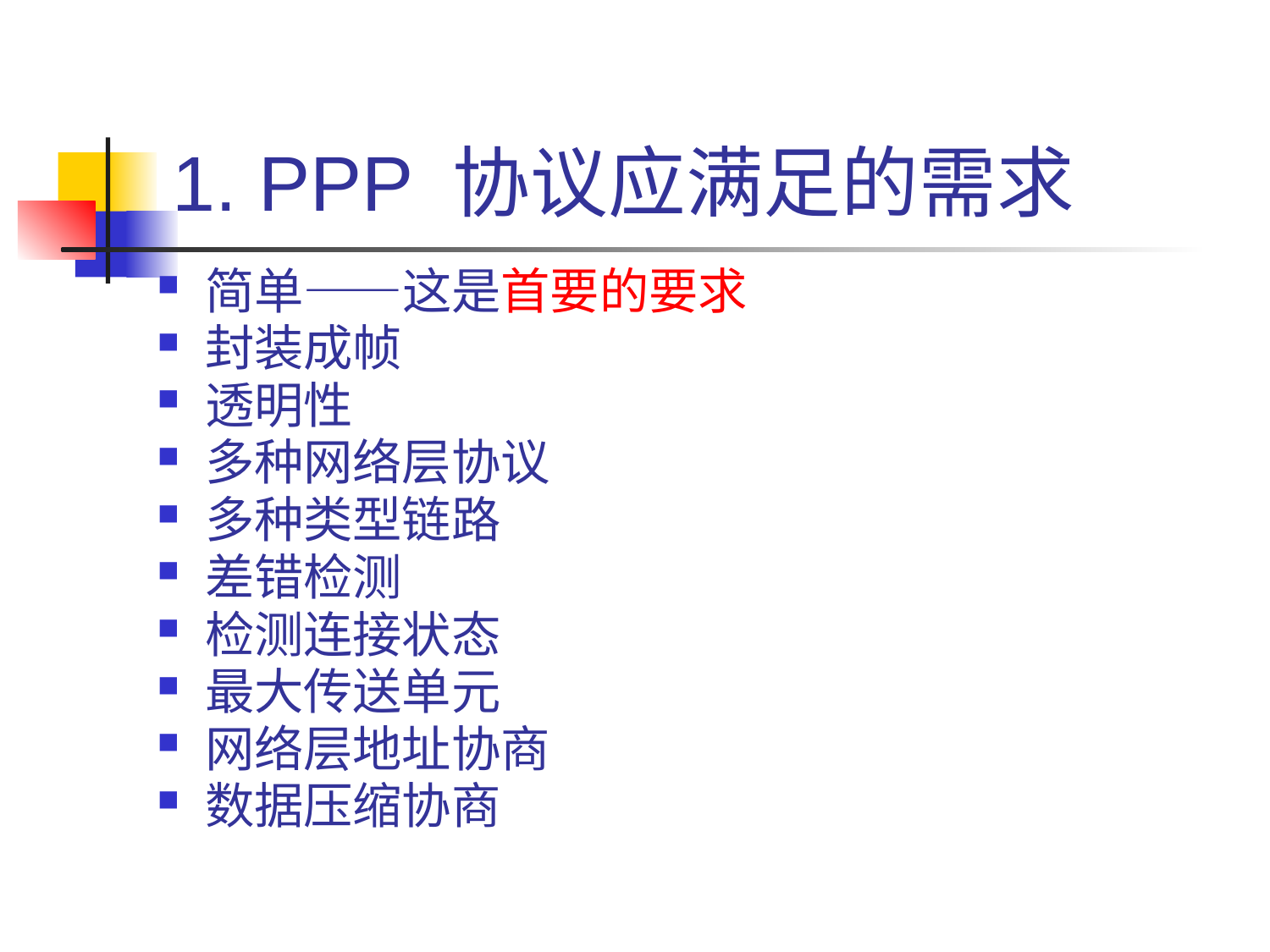

# 1. PPP 协议应满足的需求
简单——这是首要的要求
封装成帧
透明性
多种网络层协议
多种类型链路
差错检测
检测连接状态
最大传送单元
网络层地址协商
数据压缩协商